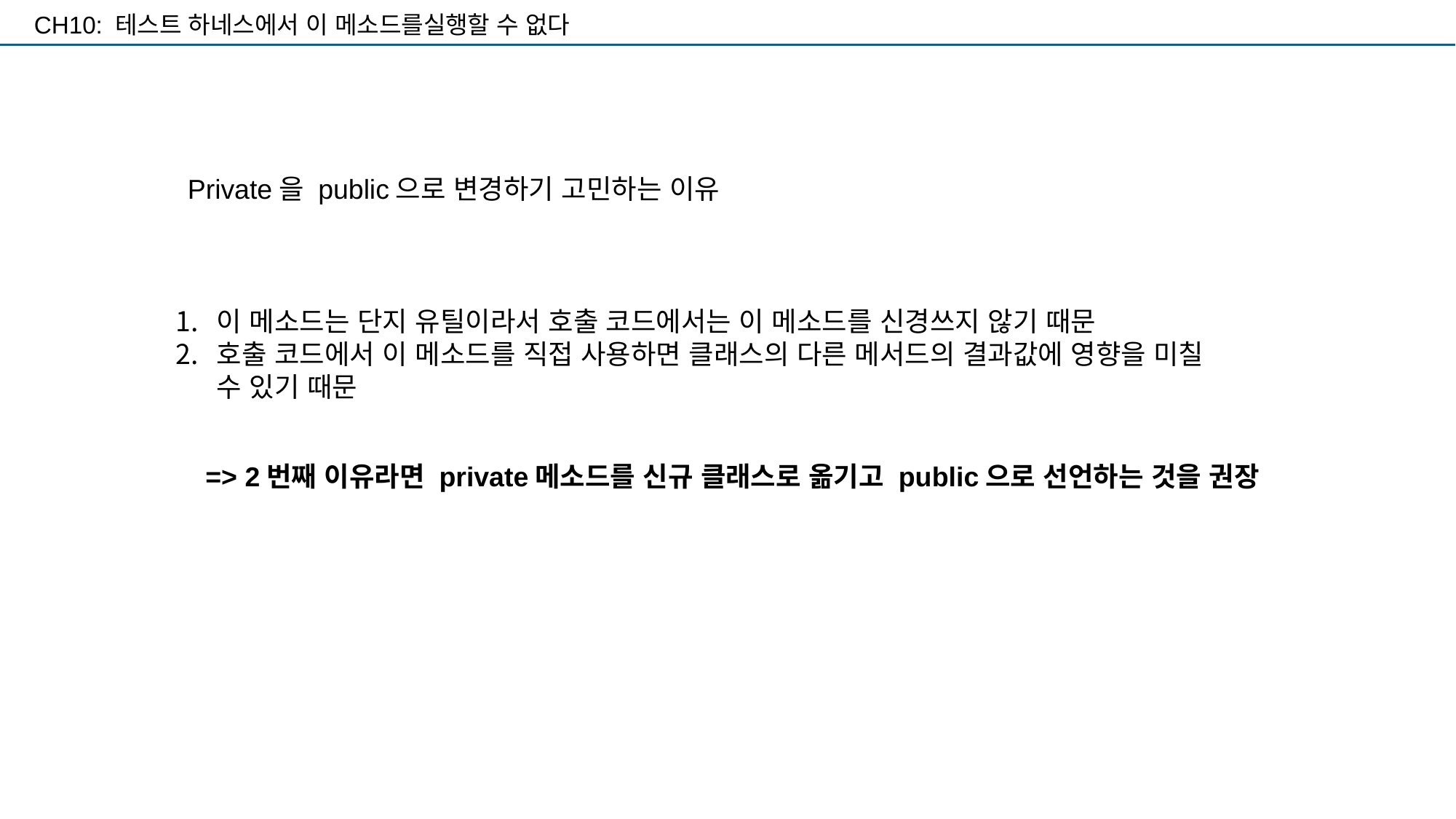

CH10: 테스트 하네스에서 이 메소드를실행할 수 없다
Private을 public으로 변경하기 고민하는 이유
이 메소드는 단지 유틸이라서 호출 코드에서는 이 메소드를 신경쓰지 않기 때문
호출 코드에서 이 메소드를 직접 사용하면 클래스의 다른 메서드의 결과값에 영향을 미칠 수 있기 때문
=> 2번째 이유라면 private메소드를 신규 클래스로 옮기고 public으로 선언하는 것을 권장